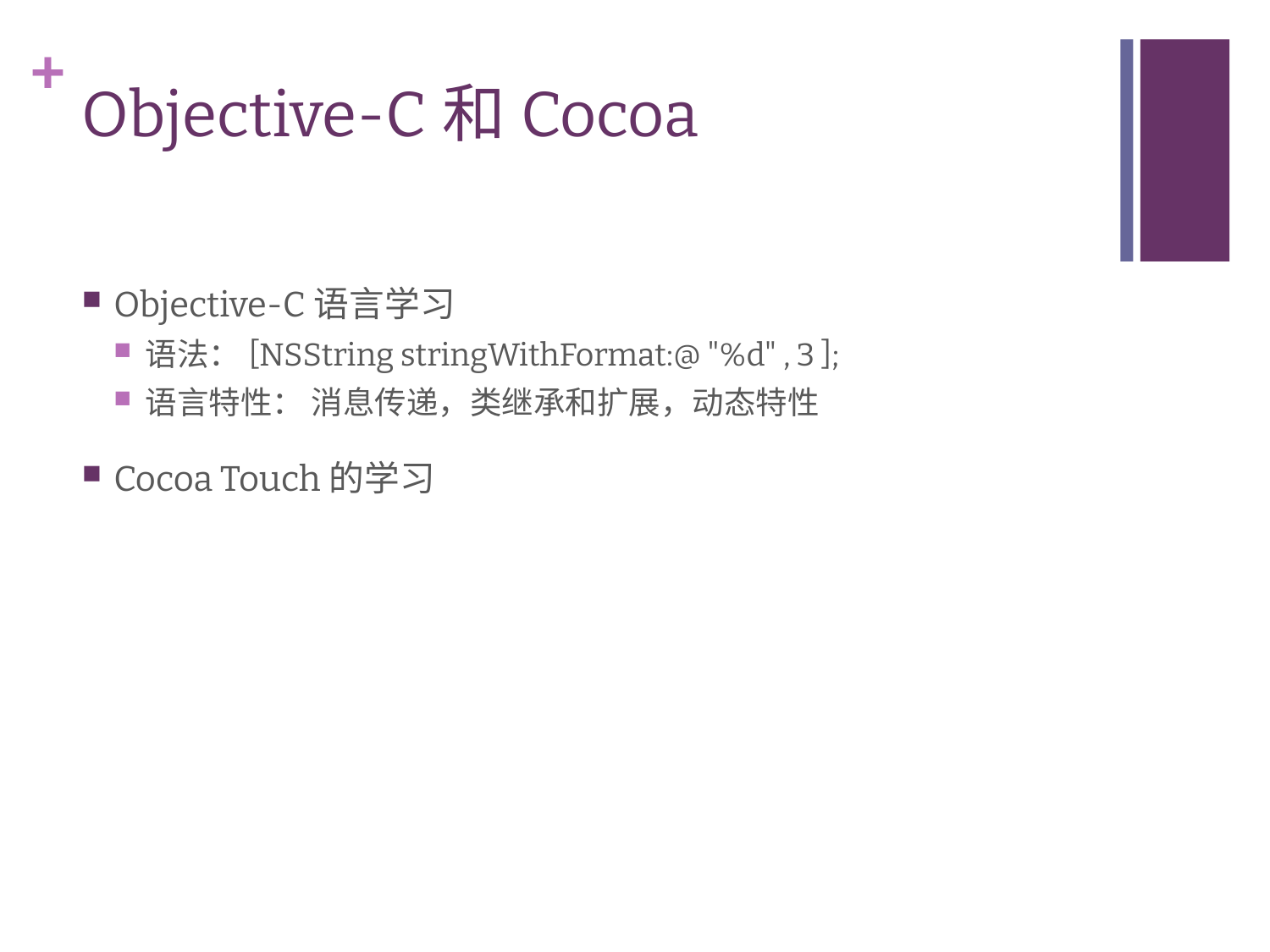

# Objective-C和Cocoa
Objective-C语言学习
语法：[NSString stringWithFormat:@ "%d" , 3 ];
语言特性： 消息传递，类继承和扩展，动态特性
Cocoa Touch的学习